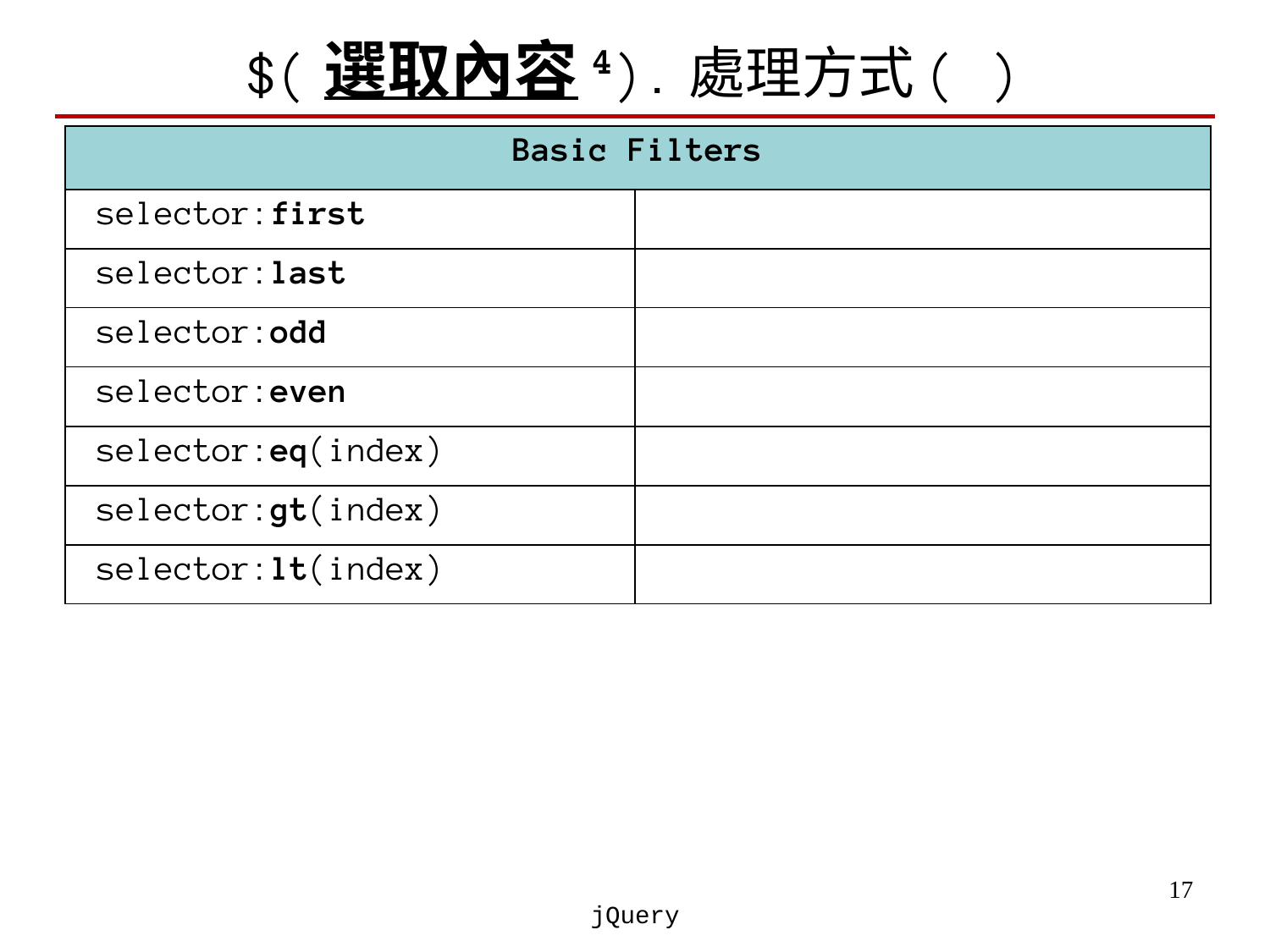

# $(選取內容4).處理方式( )
| Basic Filters |  |
| --- | --- |
| selector:first |  |
| selector:last |  |
| selector:odd |  |
| selector:even |  |
| selector:eq(index) |  |
| selector:gt(index) |  |
| selector:lt(index) |  |
17
jQuery